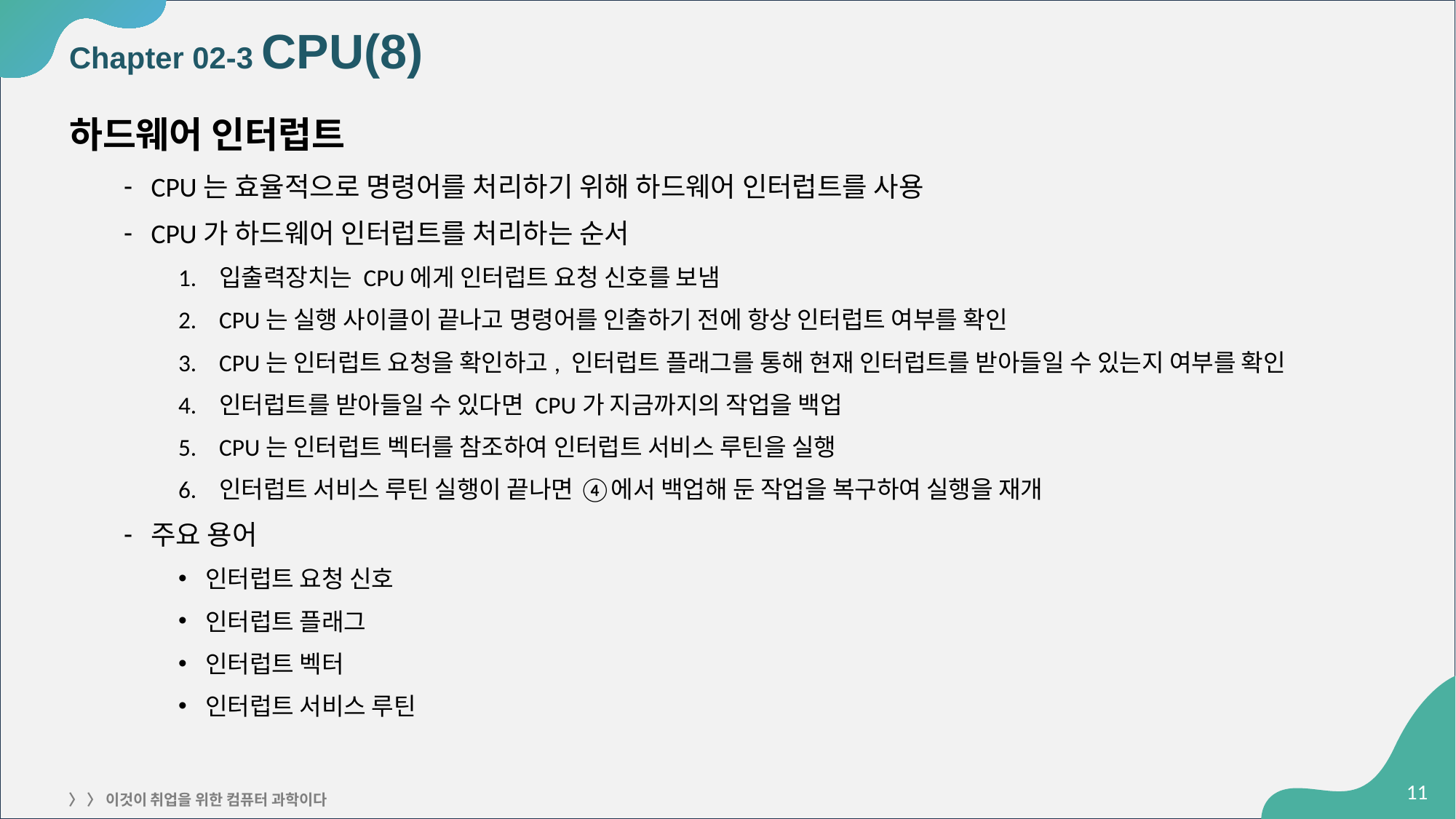

# Chapter 02-3 CPU(8)
하드웨어 인터럽트
CPU는 효율적으로 명령어를 처리하기 위해 하드웨어 인터럽트를 사용
CPU가 하드웨어 인터럽트를 처리하는 순서
입출력장치는 CPU에게 인터럽트 요청 신호를 보냄
CPU는 실행 사이클이 끝나고 명령어를 인출하기 전에 항상 인터럽트 여부를 확인
CPU는 인터럽트 요청을 확인하고, 인터럽트 플래그를 통해 현재 인터럽트를 받아들일 수 있는지 여부를 확인
인터럽트를 받아들일 수 있다면 CPU가 지금까지의 작업을 백업
CPU는 인터럽트 벡터를 참조하여 인터럽트 서비스 루틴을 실행
인터럽트 서비스 루틴 실행이 끝나면 ④에서 백업해 둔 작업을 복구하여 실행을 재개
주요 용어
인터럽트 요청 신호
인터럽트 플래그
인터럽트 벡터
인터럽트 서비스 루틴
11
〉 〉 이것이 취업을 위한 컴퓨터 과학이다